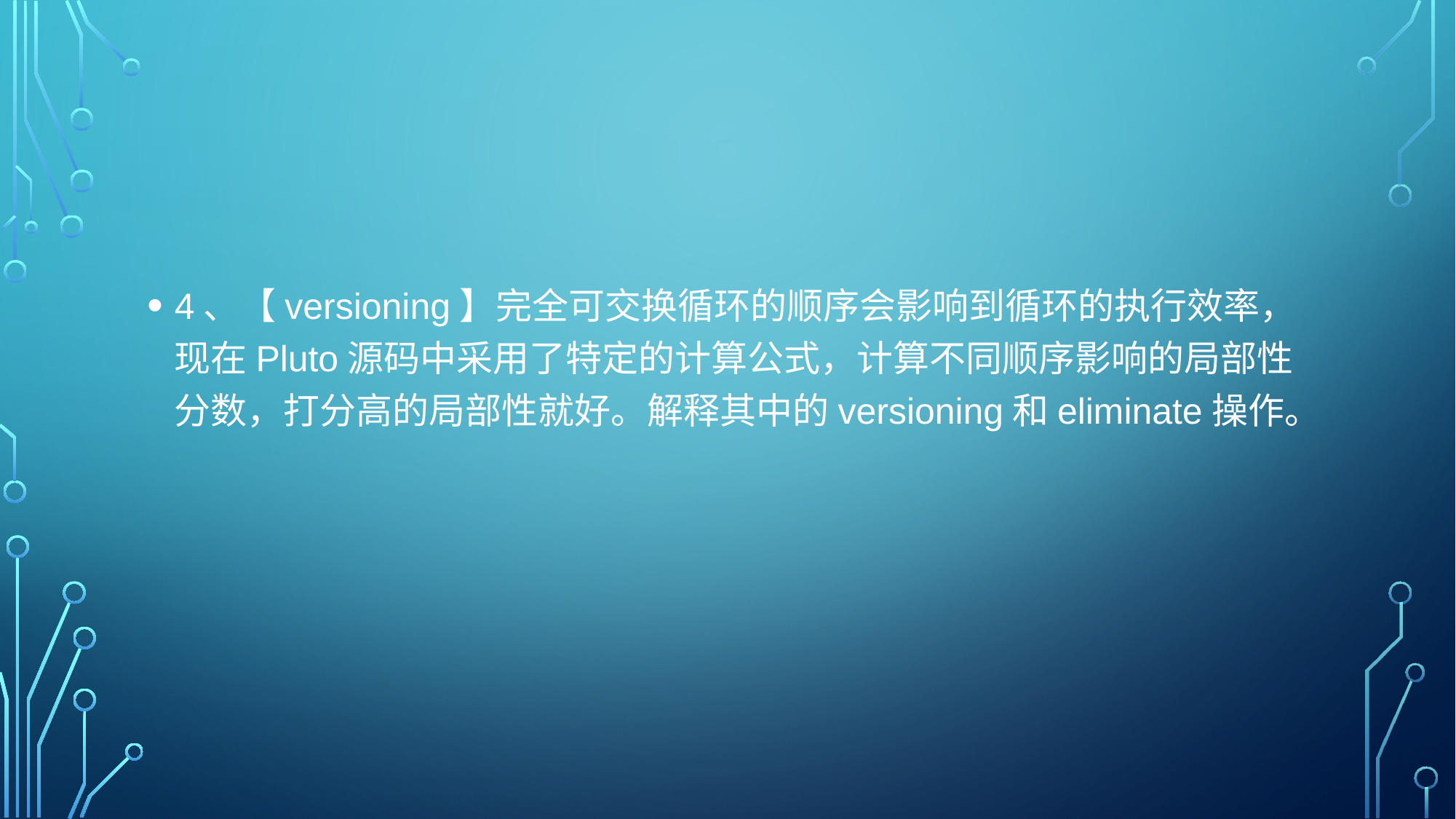

#
4、【versioning】完全可交换循环的顺序会影响到循环的执行效率，现在Pluto源码中采用了特定的计算公式，计算不同顺序影响的局部性分数，打分高的局部性就好。解释其中的versioning和eliminate操作。